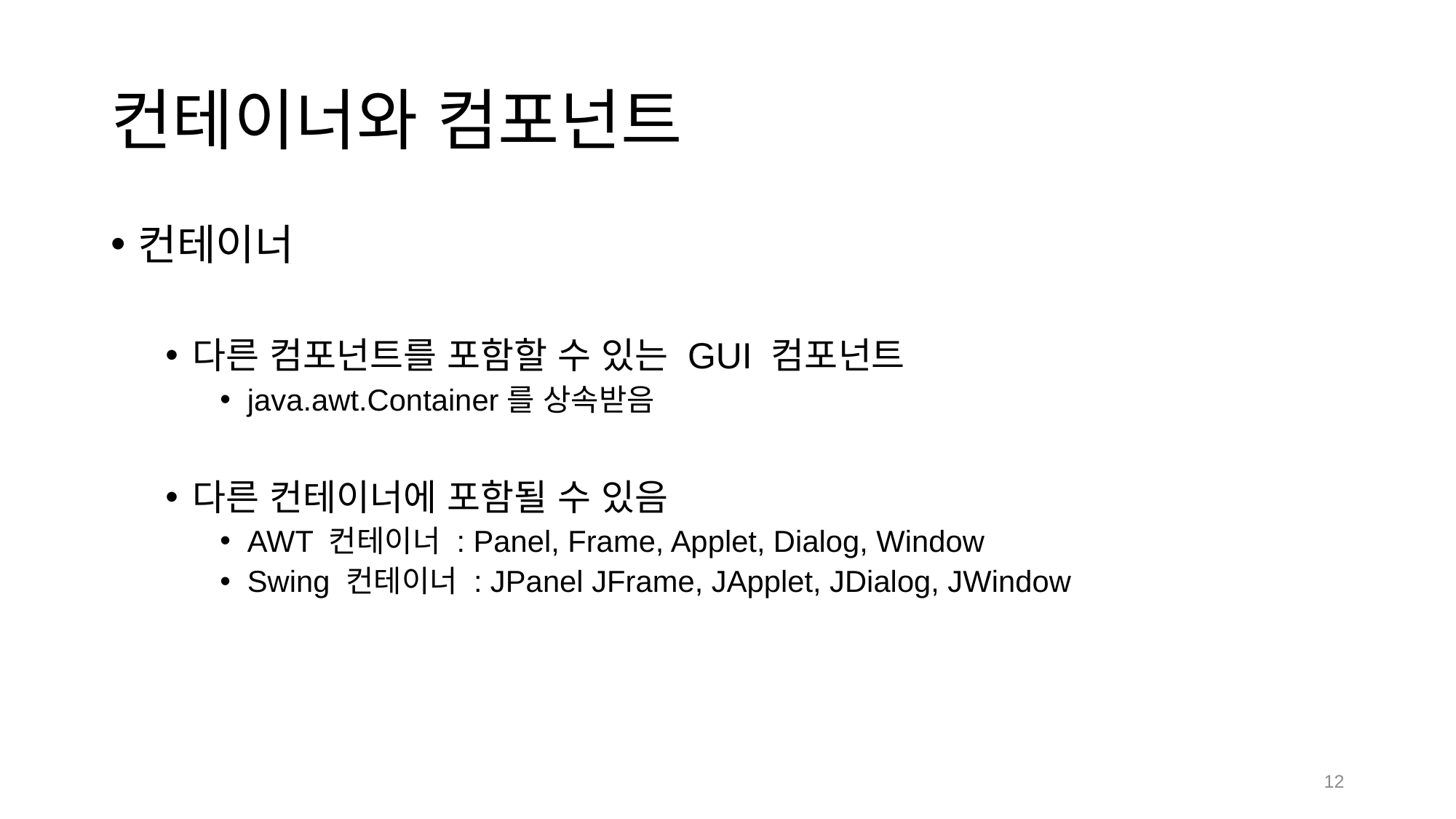

# 컨테이너와 컴포넌트
컨테이너

다른 컴포넌트를 포함할 수 있는 GUI 컴포넌트
java.awt.Container를 상속받음

다른 컨테이너에 포함될 수 있음
AWT 컨테이너 : Panel, Frame, Applet, Dialog, Window
Swing 컨테이너 : JPanel JFrame, JApplet, JDialog, JWindow
12